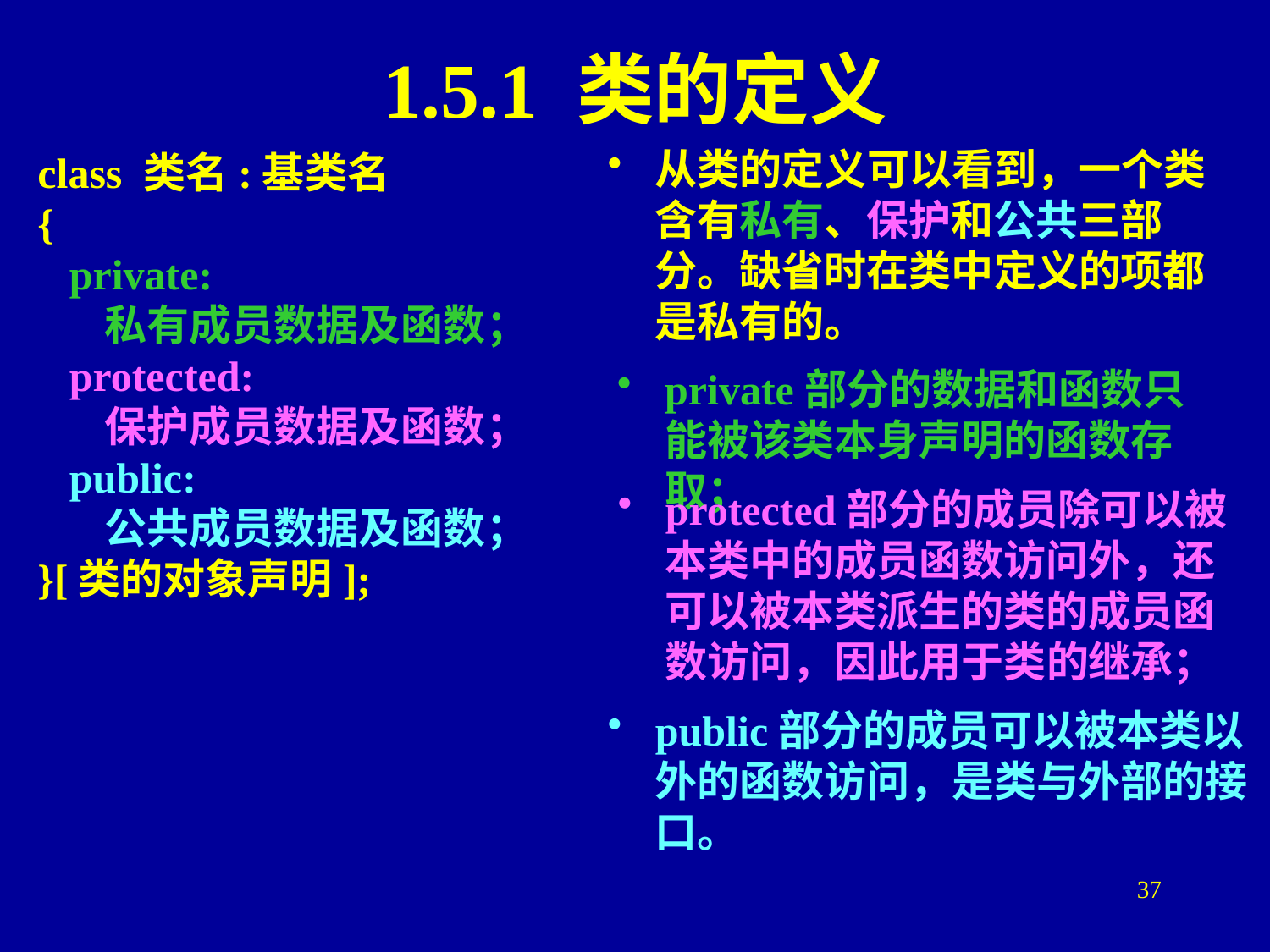

# 1.5.1 类的定义
从类的定义可以看到，一个类含有私有、保护和公共三部分。缺省时在类中定义的项都是私有的。
class 类名:基类名
{
   private:
      私有成员数据及函数；
   protected:
      保护成员数据及函数；
   public:
      公共成员数据及函数；
}[类的对象声明];
private部分的数据和函数只能被该类本身声明的函数存取；
protected部分的成员除可以被本类中的成员函数访问外，还可以被本类派生的类的成员函数访问，因此用于类的继承；
public部分的成员可以被本类以外的函数访问，是类与外部的接口。
37